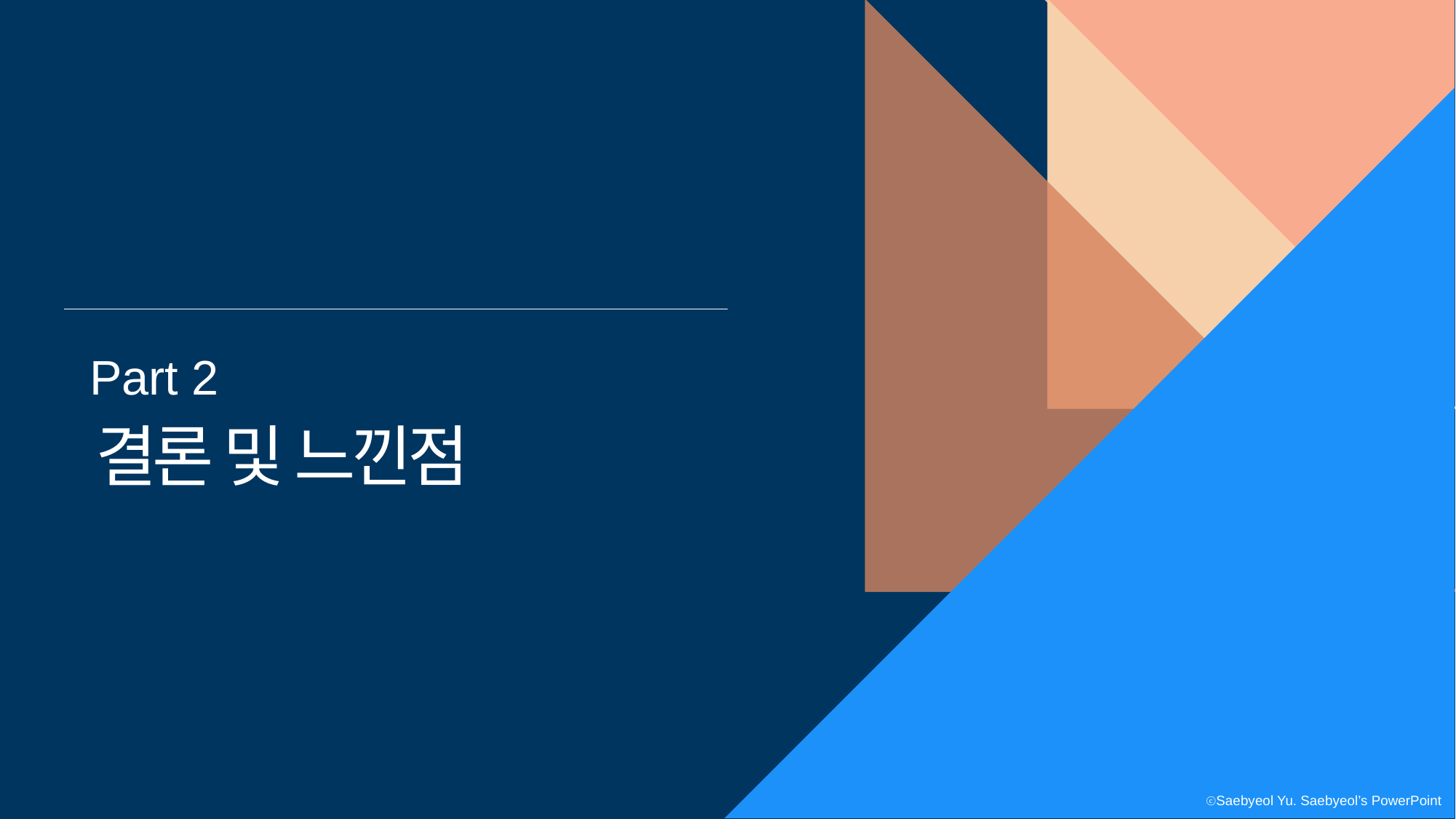

Part 2
결론 및 느낀점
ⓒSaebyeol Yu. Saebyeol’s PowerPoint